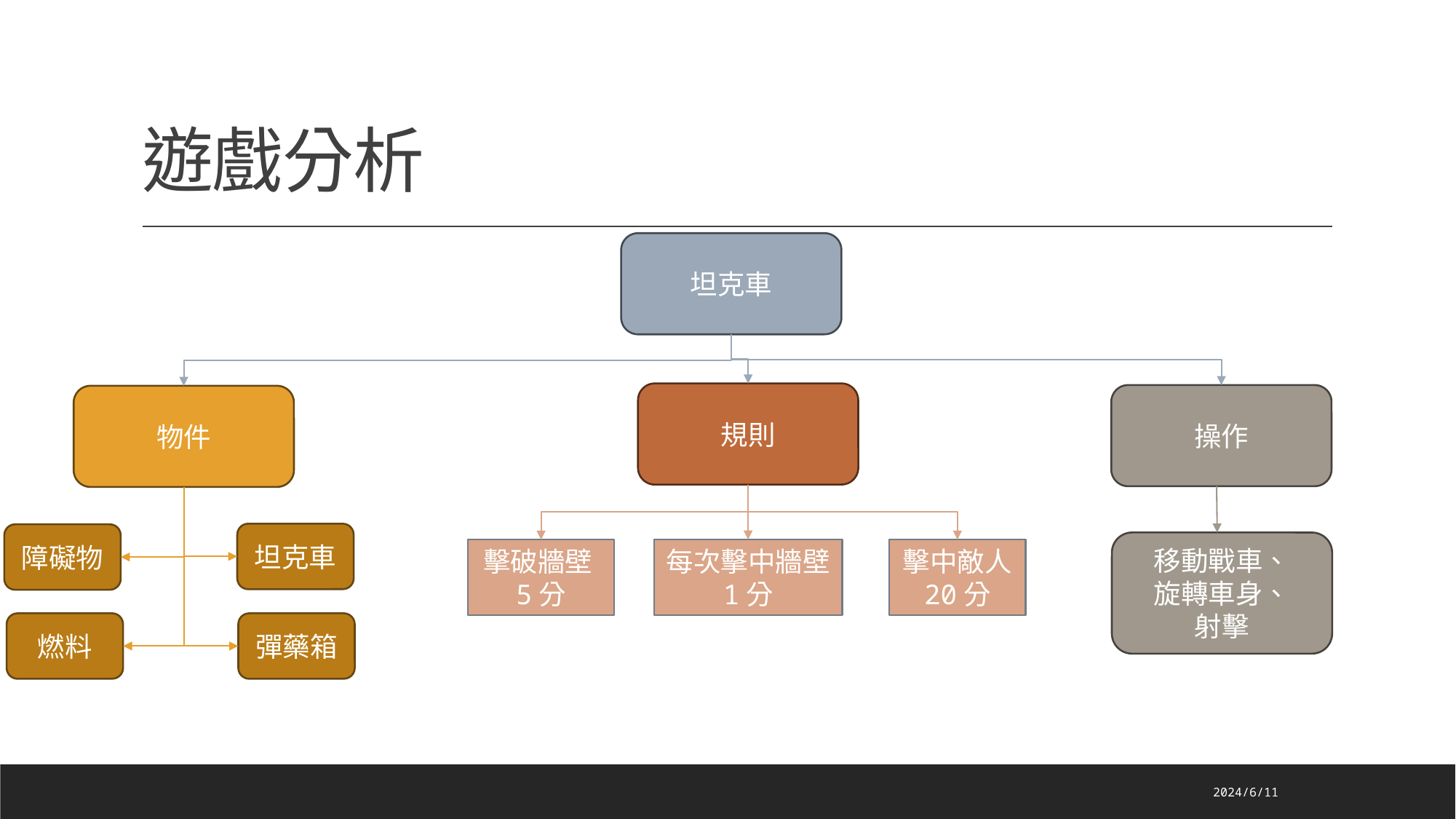

# 遊戲分析
坦克車
規則
操作
物件
坦克車
障礙物
移動戰車、
旋轉車身、
射擊
每次擊中牆壁
1分
擊破牆壁
5分
擊中敵人
20分
彈藥箱
燃料
2024/6/11